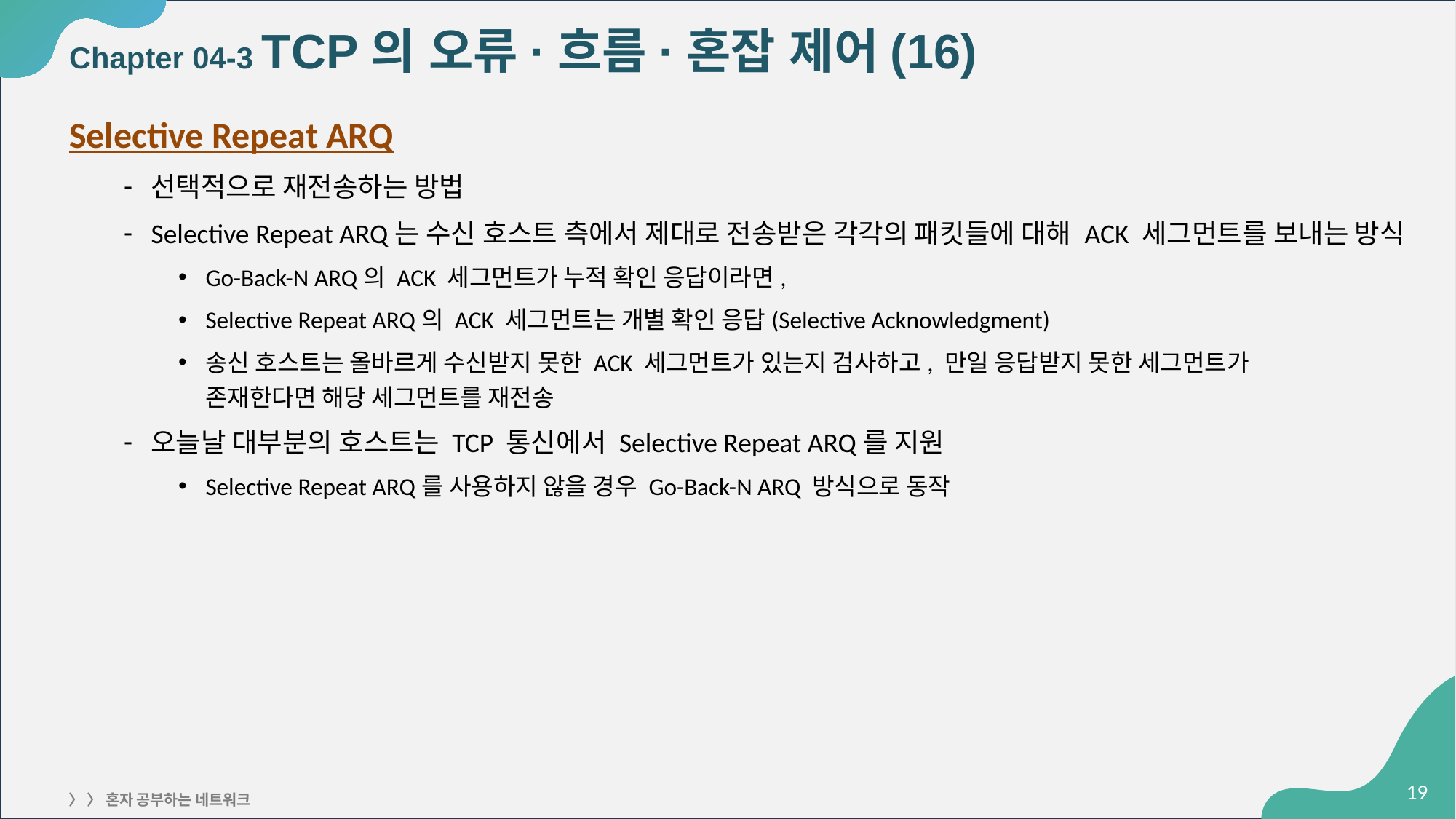

# Chapter 04-3 TCP의 오류·흐름·혼잡 제어(16)
Selective Repeat ARQ
선택적으로 재전송하는 방법
Selective Repeat ARQ는 수신 호스트 측에서 제대로 전송받은 각각의 패킷들에 대해 ACK 세그먼트를 보내는 방식
Go-Back-N ARQ의 ACK 세그먼트가 누적 확인 응답이라면,
Selective Repeat ARQ의 ACK 세그먼트는 개별 확인 응답(Selective Acknowledgment)
송신 호스트는 올바르게 수신받지 못한 ACK 세그먼트가 있는지 검사하고, 만일 응답받지 못한 세그먼트가
존재한다면 해당 세그먼트를 재전송
오늘날 대부분의 호스트는 TCP 통신에서 Selective Repeat ARQ를 지원
Selective Repeat ARQ를 사용하지 않을 경우 Go-Back-N ARQ 방식으로 동작
19
〉 〉 혼자 공부하는 네트워크